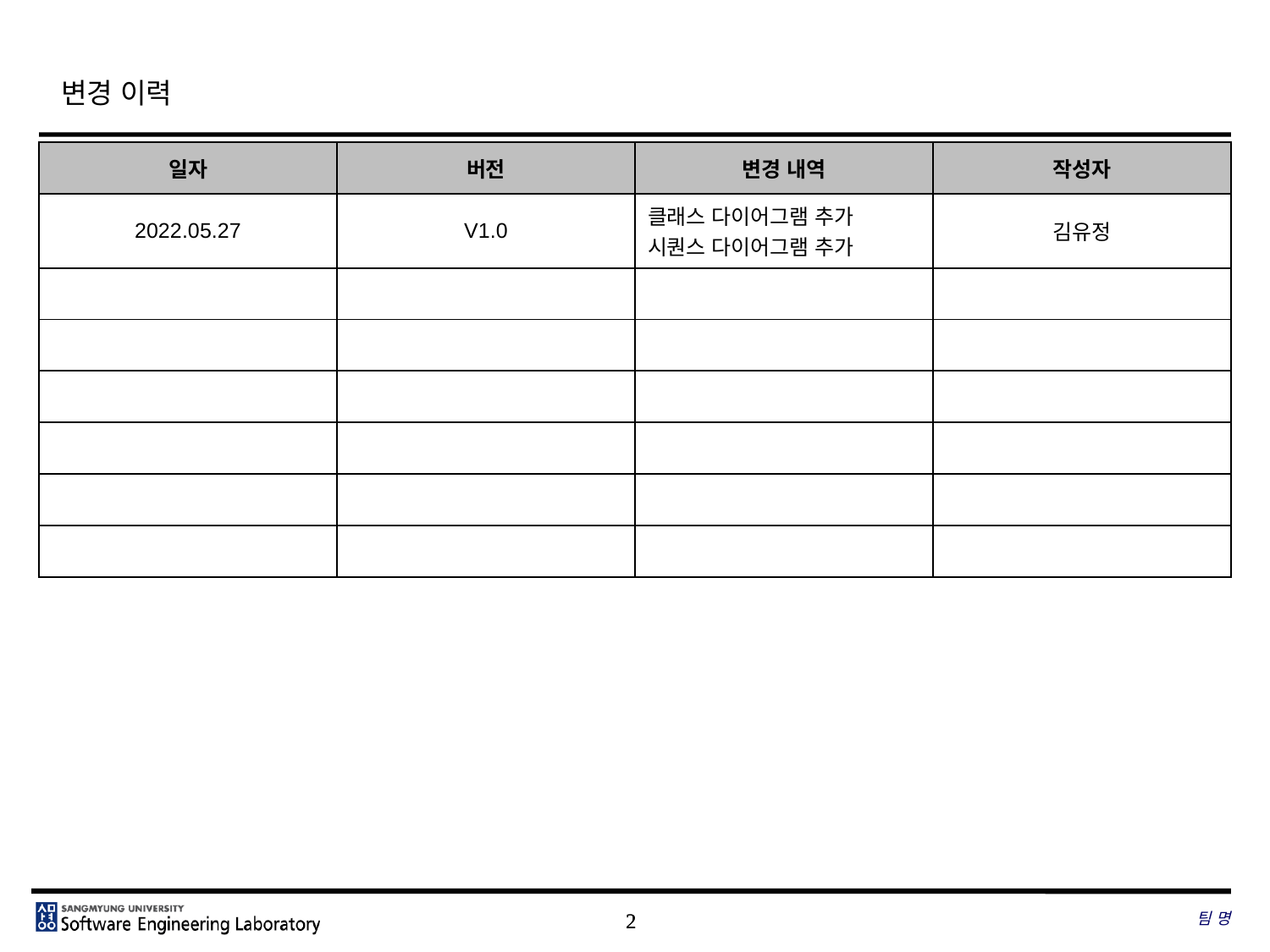

# 변경 이력
| 일자 | 버전 | 변경 내역 | 작성자 |
| --- | --- | --- | --- |
| 2022.05.27 | V1.0 | 클래스 다이어그램 추가 시퀀스 다이어그램 추가 | 김유정 |
|  |  |  |  |
|  |  |  |  |
|  |  |  |  |
|  |  |  |  |
|  |  |  |  |
|  |  |  |  |
팀 명